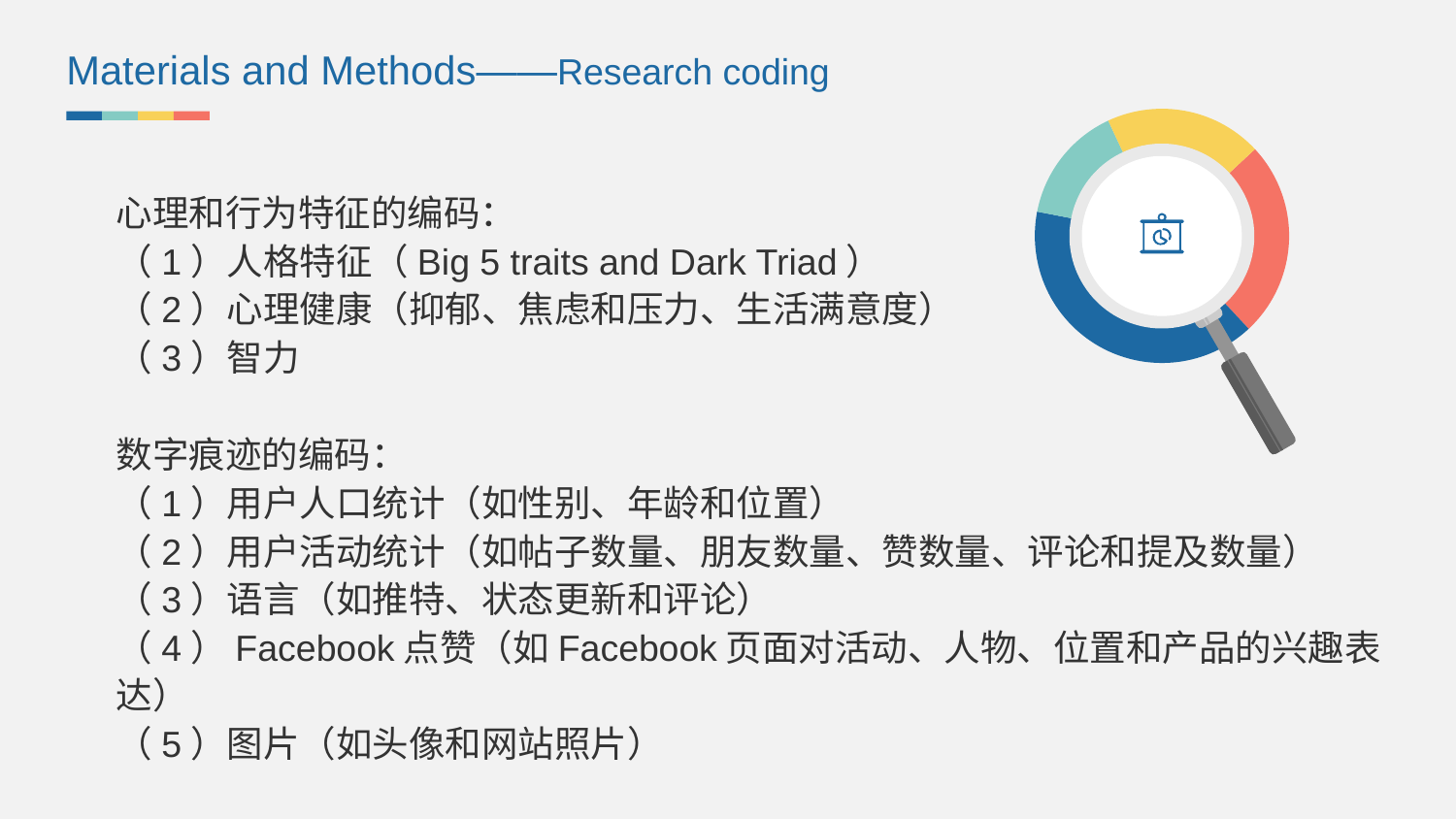

Materials and Methods——Research coding

### Chart

| Category | 销售额 |
|---|---|
| 红 | 25.0 |
| 蓝 | 40.0 |
| 青 | 15.0 |
| 橙 | 20.0 |

心理和行为特征的编码：
（1）人格特征（Big 5 traits and Dark Triad）
（2）心理健康（抑郁、焦虑和压力、生活满意度）
（3）智力
数字痕迹的编码：
（1）用户人口统计（如性别、年龄和位置）
（2）用户活动统计（如帖子数量、朋友数量、赞数量、评论和提及数量）
（3）语言（如推特、状态更新和评论）
（4）Facebook点赞（如Facebook页面对活动、人物、位置和产品的兴趣表达）
（5）图片（如头像和网站照片）